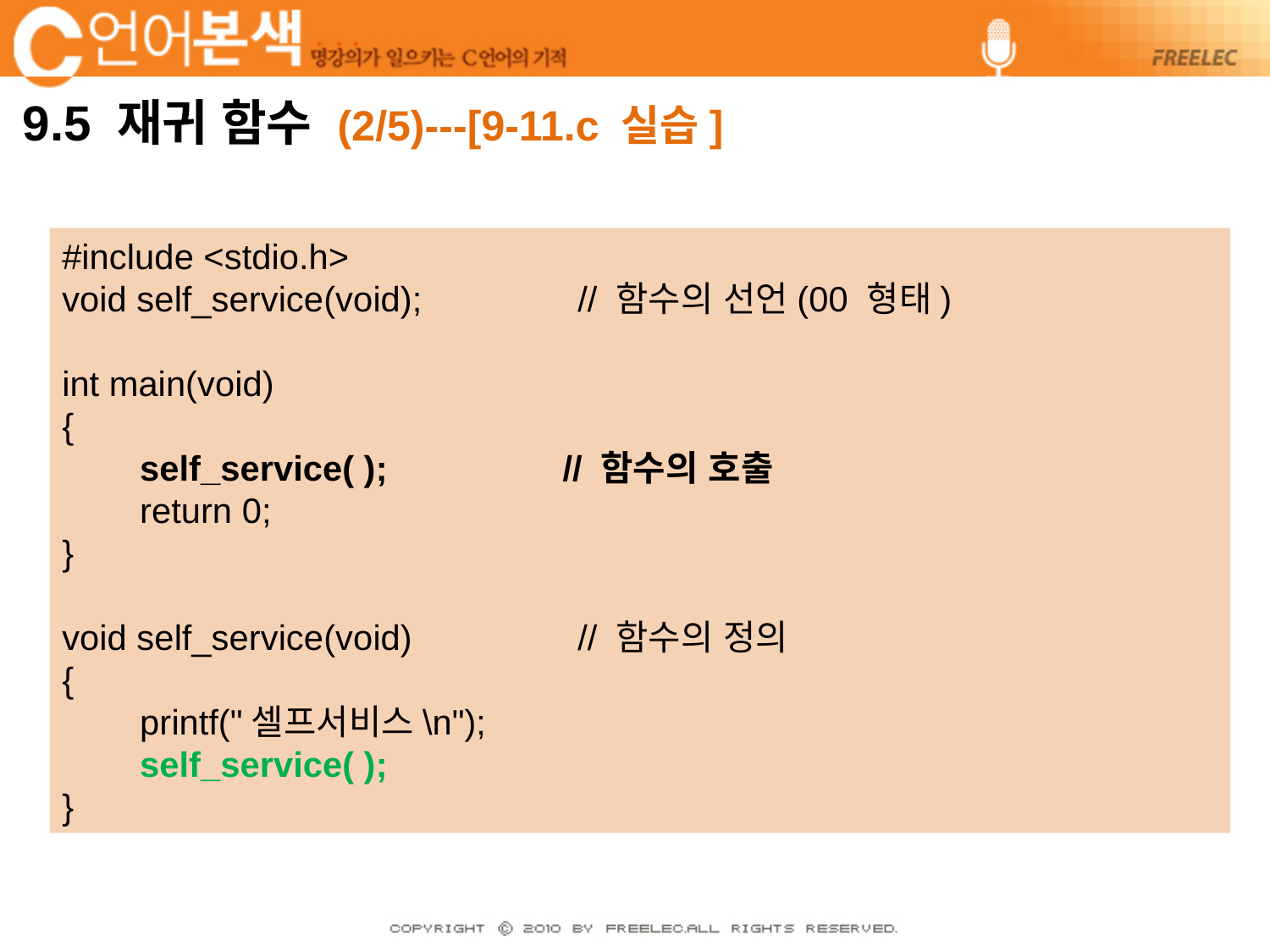

# 9.5 재귀 함수 (2/5)---[9-11.c 실습]
#include <stdio.h>
void self_service(void);                // 함수의 선언(00 형태)

int main(void)
{
        self_service( );                  // 함수의 호출
        return 0;
}

void self_service(void)                 // 함수의 정의
{
        printf("셀프서비스\n");
        self_service( );
}